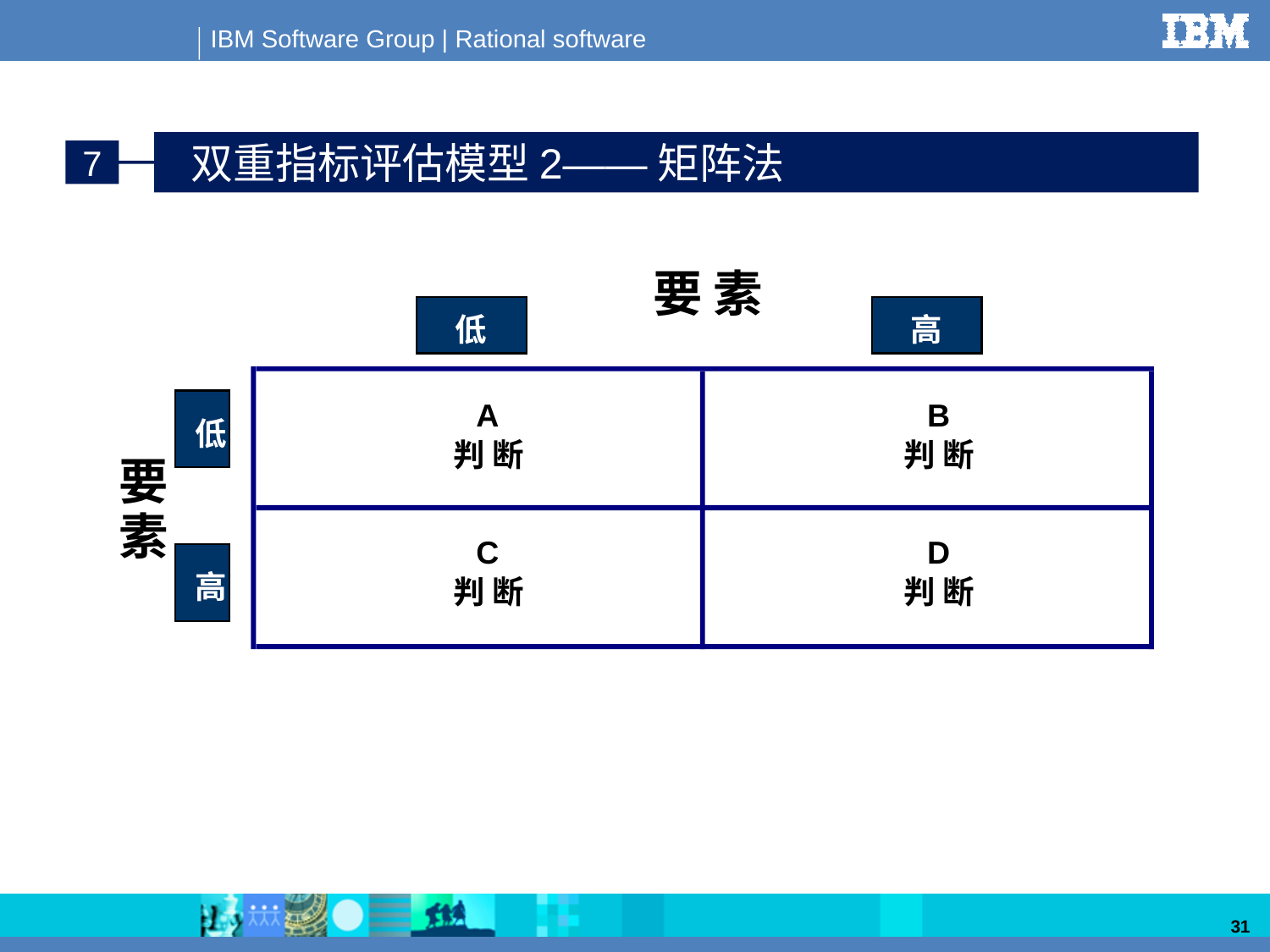

双重指标评估模型2——矩阵法
7

要 素

低
高

A
B
低
判 断
判 断
要

素
C
D

高
判 断
判 断

31